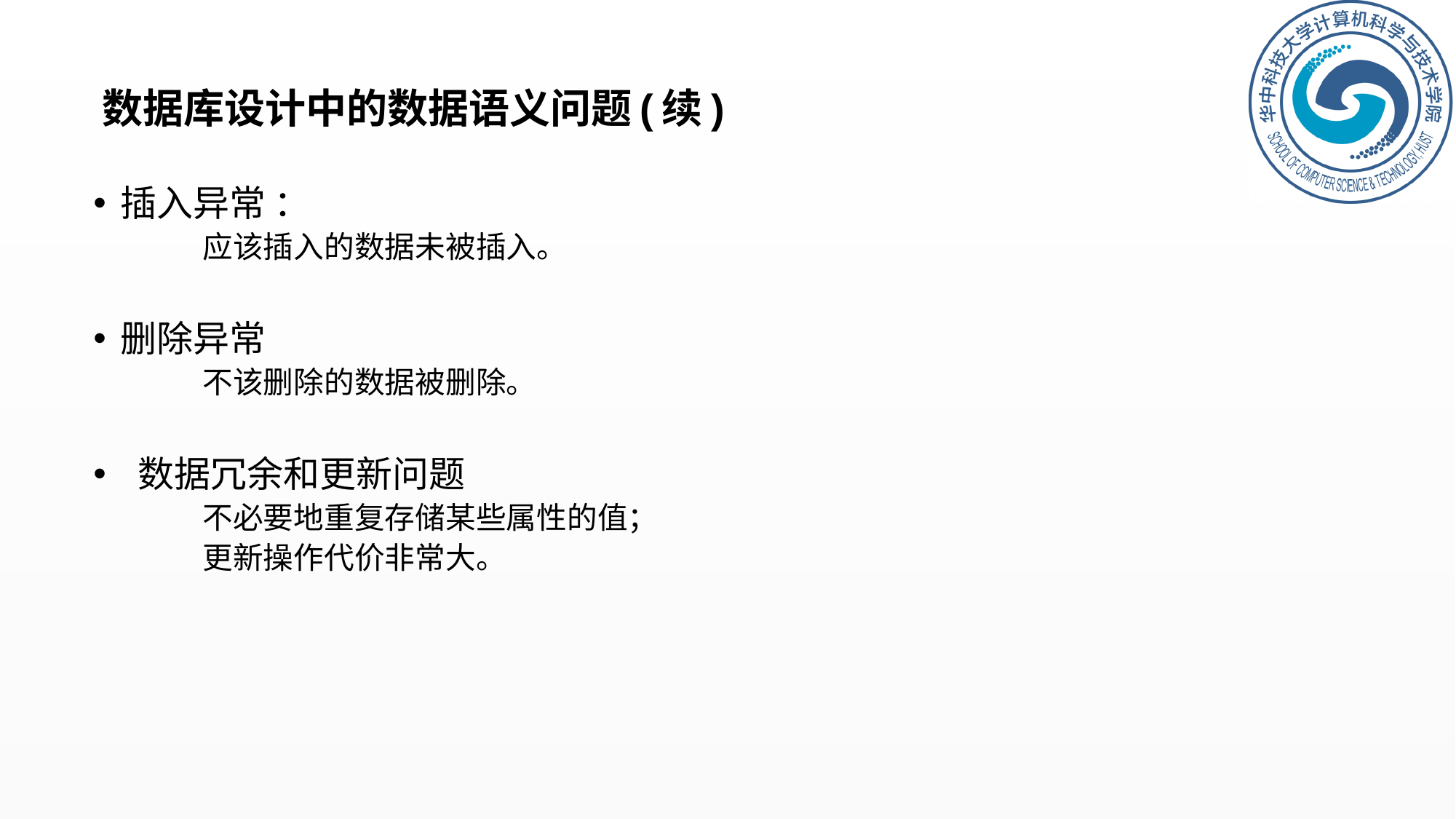

# 数据库设计中的数据语义问题(续)
插入异常 ：
应该插入的数据未被插入。

删除异常
不该删除的数据被删除。

 数据冗余和更新问题
不必要地重复存储某些属性的值；
更新操作代价非常大。